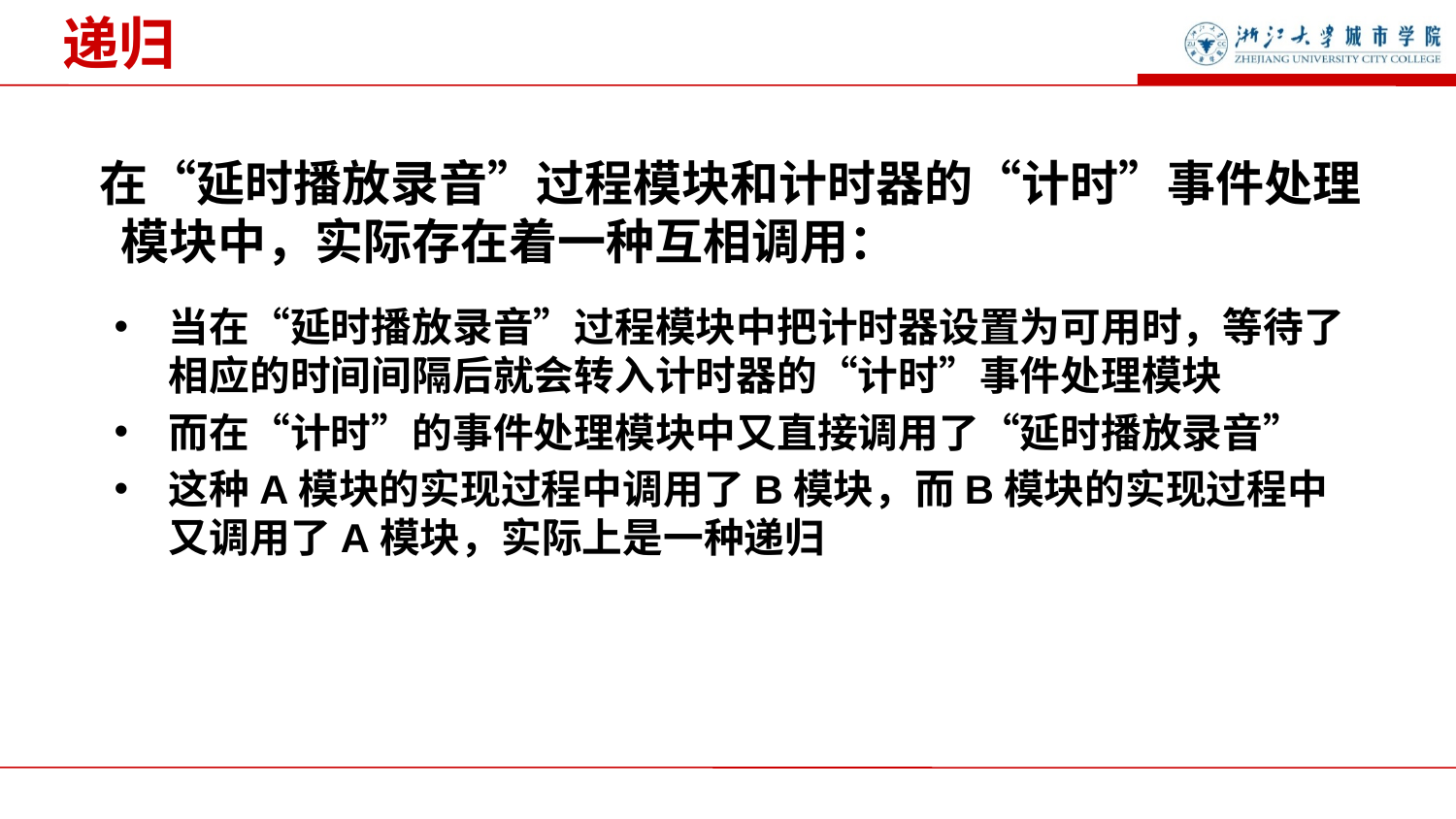

递归
  在“延时播放录音”过程模块和计时器的“计时”事件处理模块中，实际存在着一种互相调用：
当在“延时播放录音”过程模块中把计时器设置为可用时，等待了相应的时间间隔后就会转入计时器的“计时”事件处理模块
而在“计时”的事件处理模块中又直接调用了“延时播放录音”
这种A模块的实现过程中调用了B模块，而B模块的实现过程中又调用了A模块，实际上是一种递归